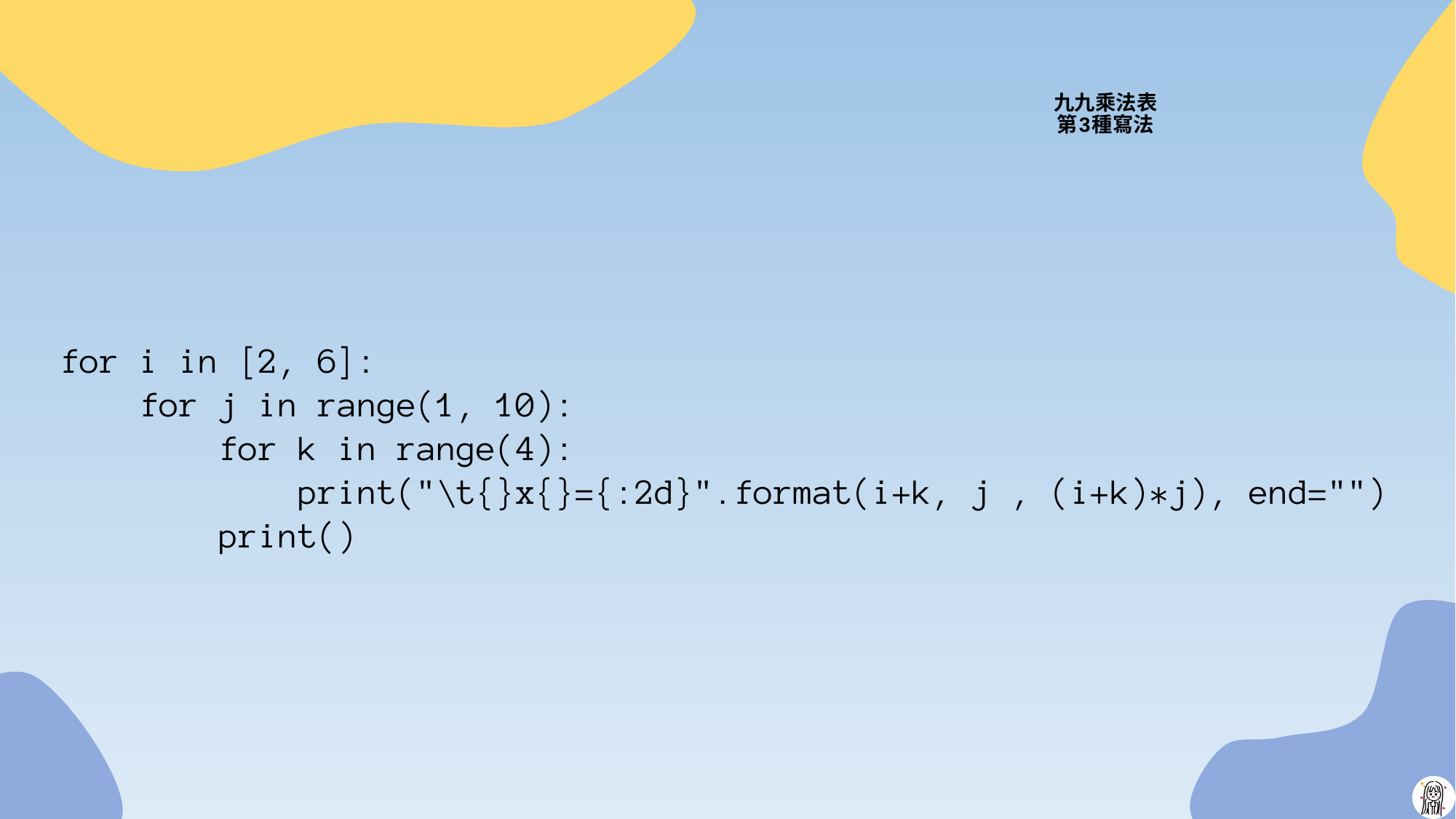

# 九九乘法表 第3種寫法
for i in [2, 6]:
    for j in range(1, 10):
        for k in range(4):
            print("\t{}x{}={:2d}".format(i+k, j , (i+k)*j), end="")
        print()
49